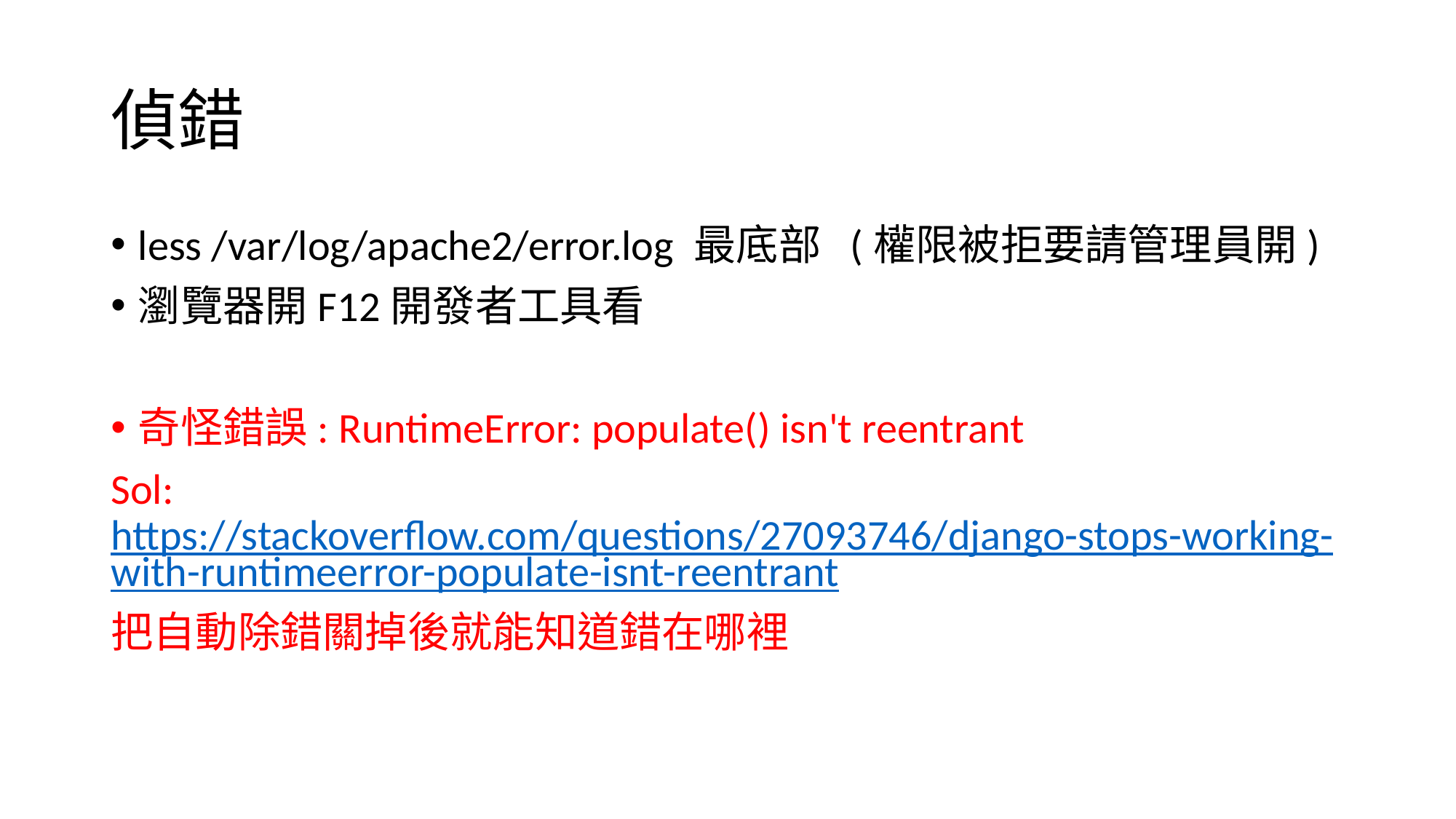

# 偵錯
less /var/log/apache2/error.log 最底部  (權限被拒要請管理員開)
瀏覽器開F12開發者工具看

奇怪錯誤: RuntimeError: populate() isn't reentrant
Sol: https://stackoverflow.com/questions/27093746/django-stops-working-with-runtimeerror-populate-isnt-reentrant
把自動除錯關掉後就能知道錯在哪裡